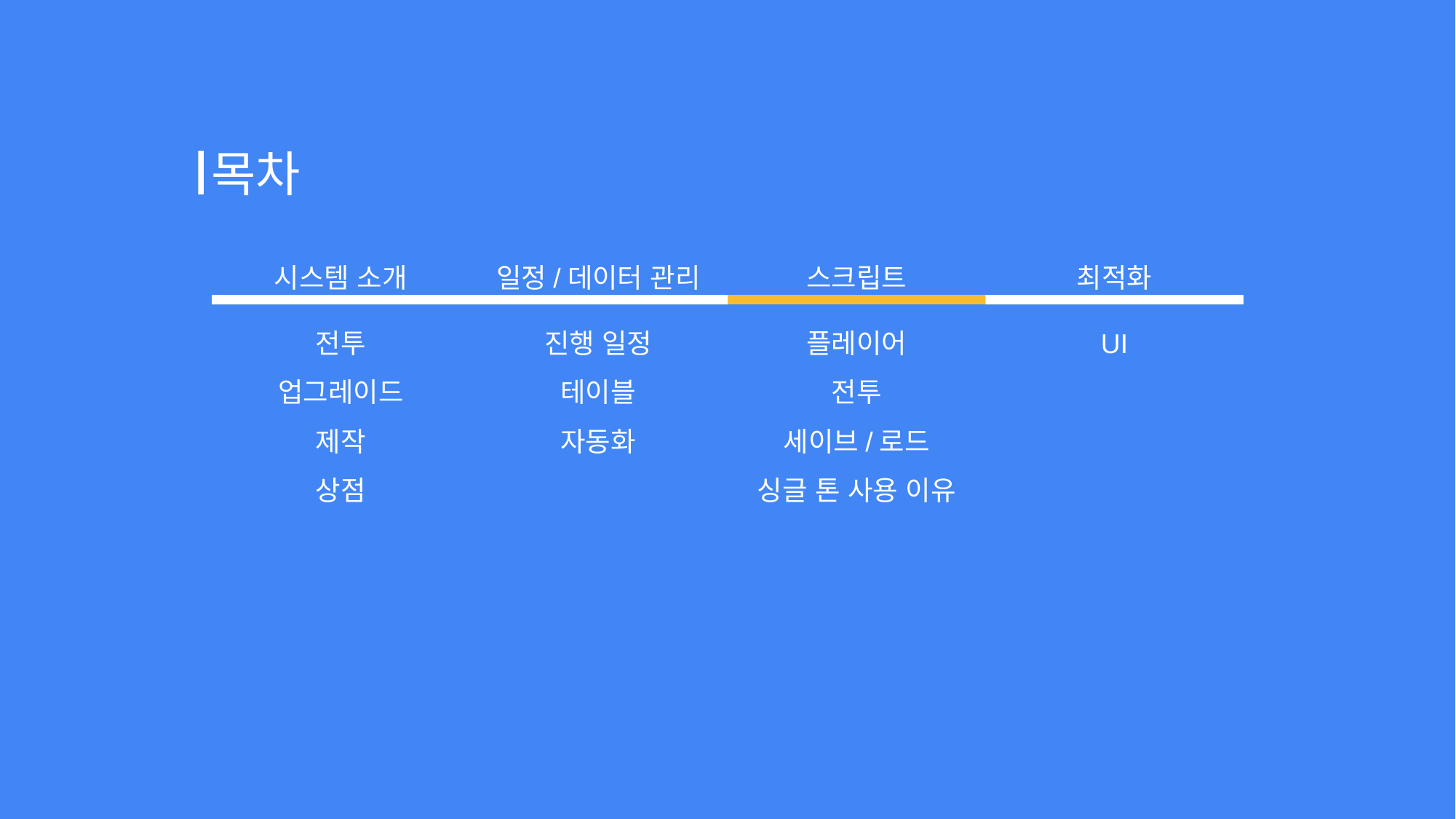

목차

시스템 소개
일정/데이터 관리
스크립트
최적화

전투
업그레이드
제작
상점
진행 일정
테이블
자동화
플레이어
전투
세이브/로드
싱글 톤 사용 이유
UI